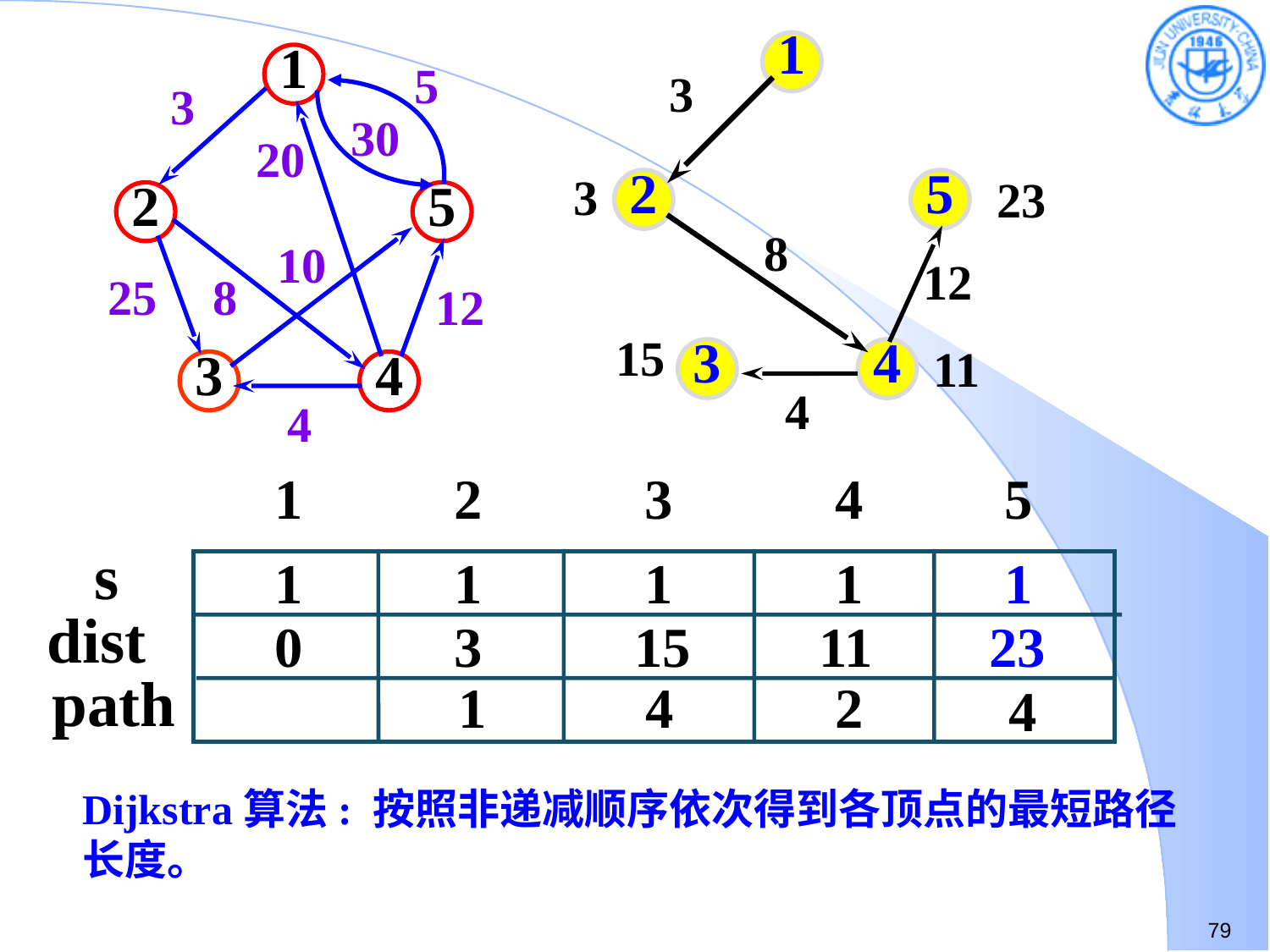

1
12

3

2
5
3
23

8

15
3
4
11

4
1

5
3

30
20
2

5

10

25
8
12
3

4

4
1
2
3
4
5
s
1
1
1
1
1

dist
0
3
15
11
23

path
1
4
2
4

Dijkstra算法: 按照非递减顺序依次得到各顶点的最短路径长度。